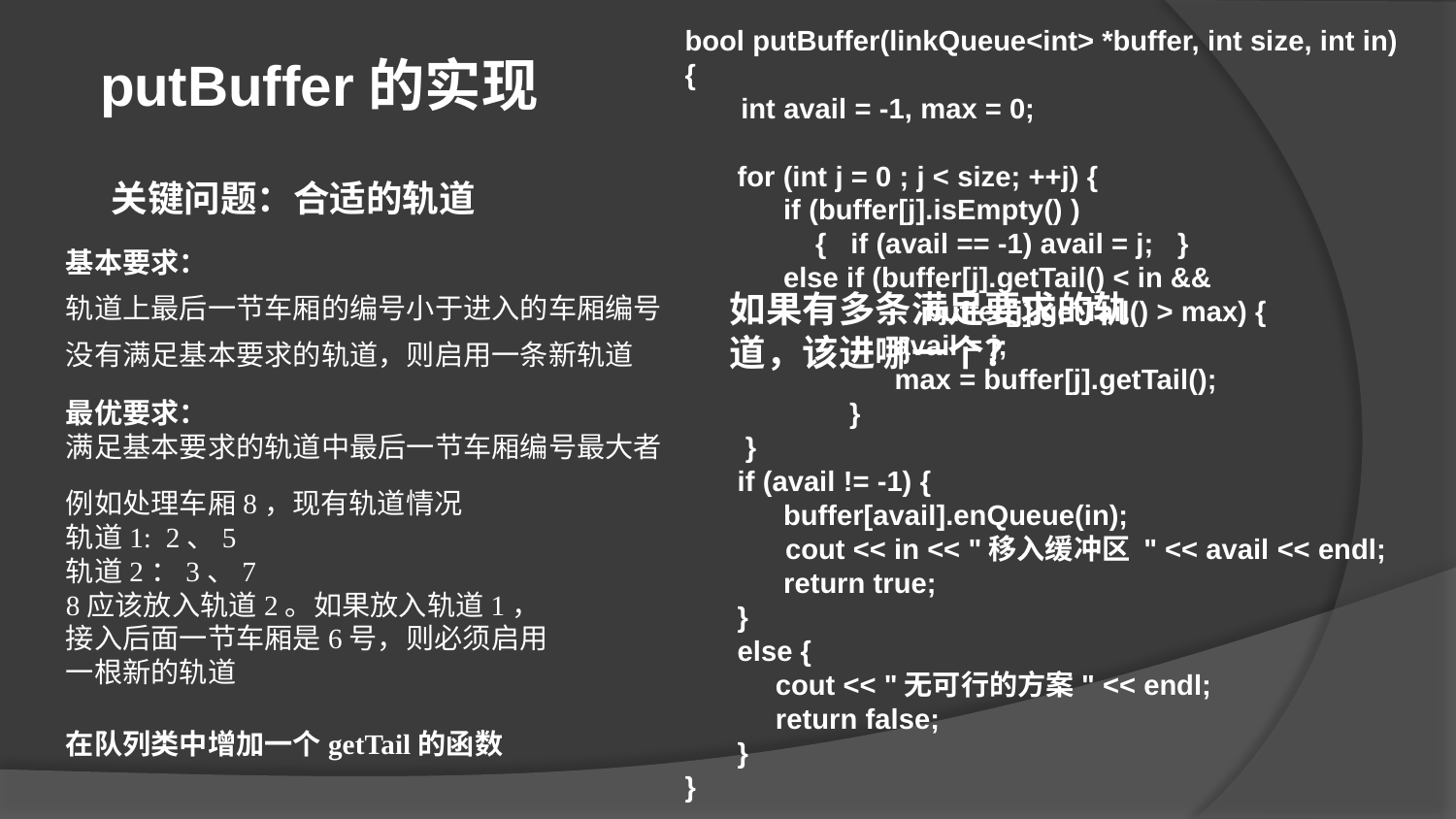

bool putBuffer(linkQueue<int> *buffer, int size, int in)
{
       int avail = -1, max = 0;

	  for (int j = 0 ; j < size; ++j) {
		       if (buffer[j].isEmpty() )
		           {   if (avail == -1) avail = j;   }
		       else if (buffer[j].getTail() < in &&
                              buffer[j].getTail() > max) {
			        avail = j;
			        max = buffer[j].getTail();
	                }
	   }
	  if (avail != -1) {
		       buffer[avail].enQueue(in);
	        cout << in << "移入缓冲区 " << avail << endl;
		       return true;
	  }
	  else {
		      cout << "无可行的方案" << endl;
		      return false;
	  }
}
putBuffer的实现
关键问题：合适的轨道
基本要求：
轨道上最后一节车厢的编号小于进入的车厢编号
没有满足基本要求的轨道，则启用一条新轨道
最优要求：
满足基本要求的轨道中最后一节车厢编号最大者

如果有多条满足要求的轨道，该进哪一个？
例如处理车厢8，现有轨道情况
轨道1:  2、5
轨道2：3、7
8应该放入轨道2。如果放入轨道1，接入后面一节车厢是6号，则必须启用一根新的轨道
在队列类中增加一个getTail的函数